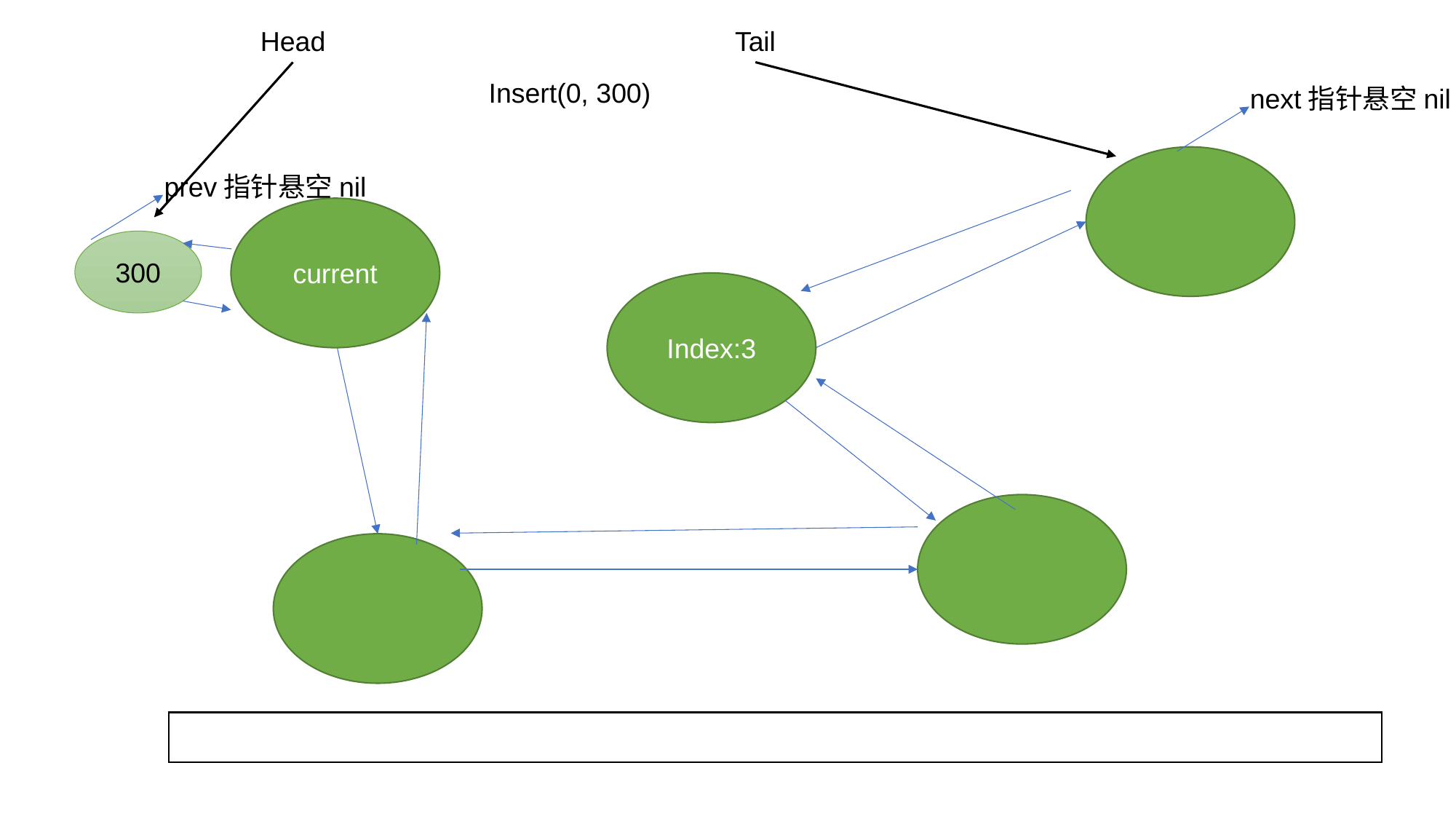

Head
Tail
Insert(0, 300)
next指针悬空nil

prev指针悬空nil
current
300
Index:3